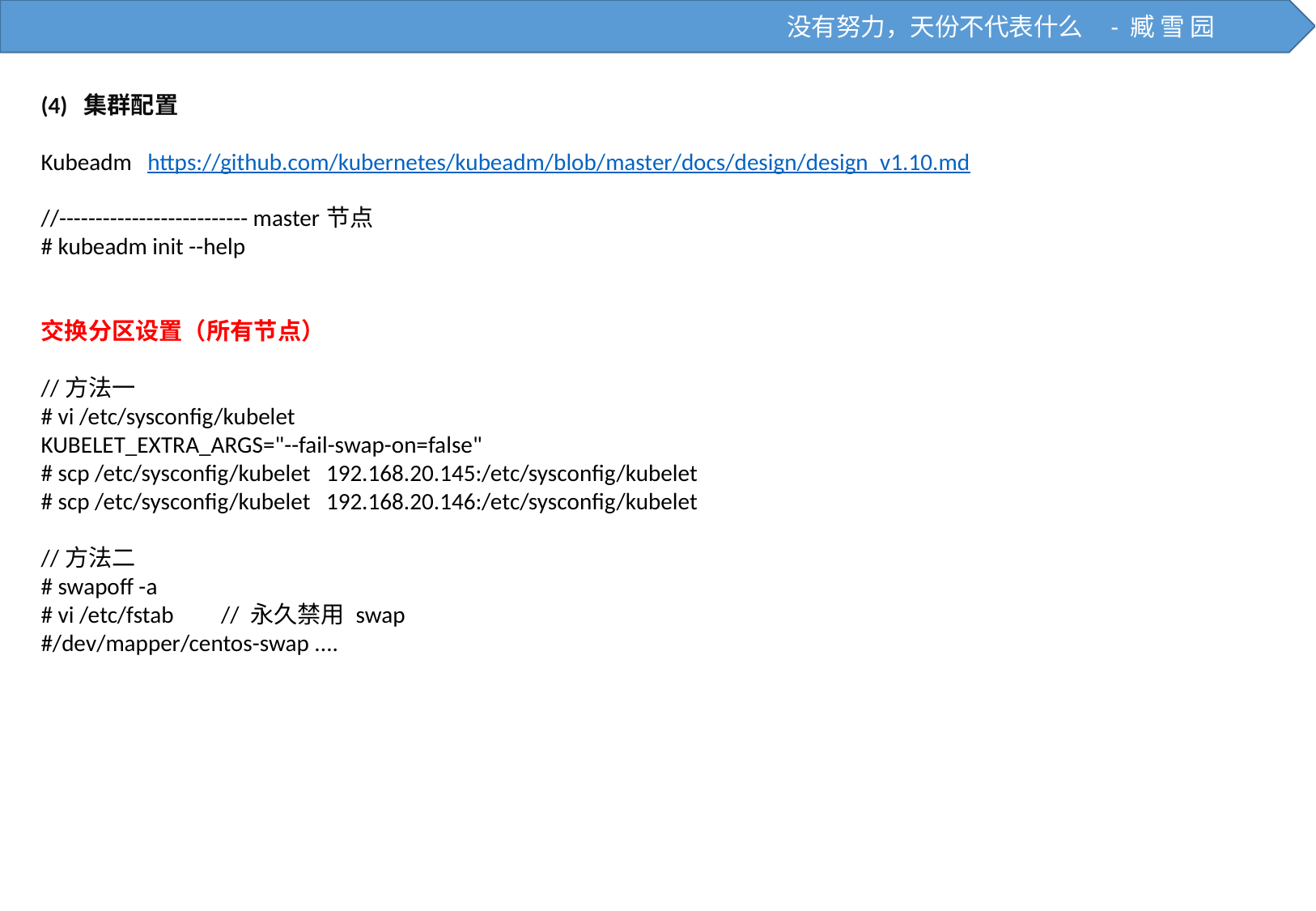

没有努力，天份不代表什么    - 臧 雪 园
(4)  集群配置

Kubeadm   https://github.com/kubernetes/kubeadm/blob/master/docs/design/design_v1.10.md

//-------------------------- master节点
# kubeadm init --help

交换分区设置（所有节点）

//方法一
# vi /etc/sysconfig/kubelet
KUBELET_EXTRA_ARGS="--fail-swap-on=false"
# scp /etc/sysconfig/kubelet   192.168.20.145:/etc/sysconfig/kubelet
# scp /etc/sysconfig/kubelet   192.168.20.146:/etc/sysconfig/kubelet

//方法二
# swapoff -a
# vi /etc/fstab         // 永久禁用 swap
#/dev/mapper/centos-swap ....